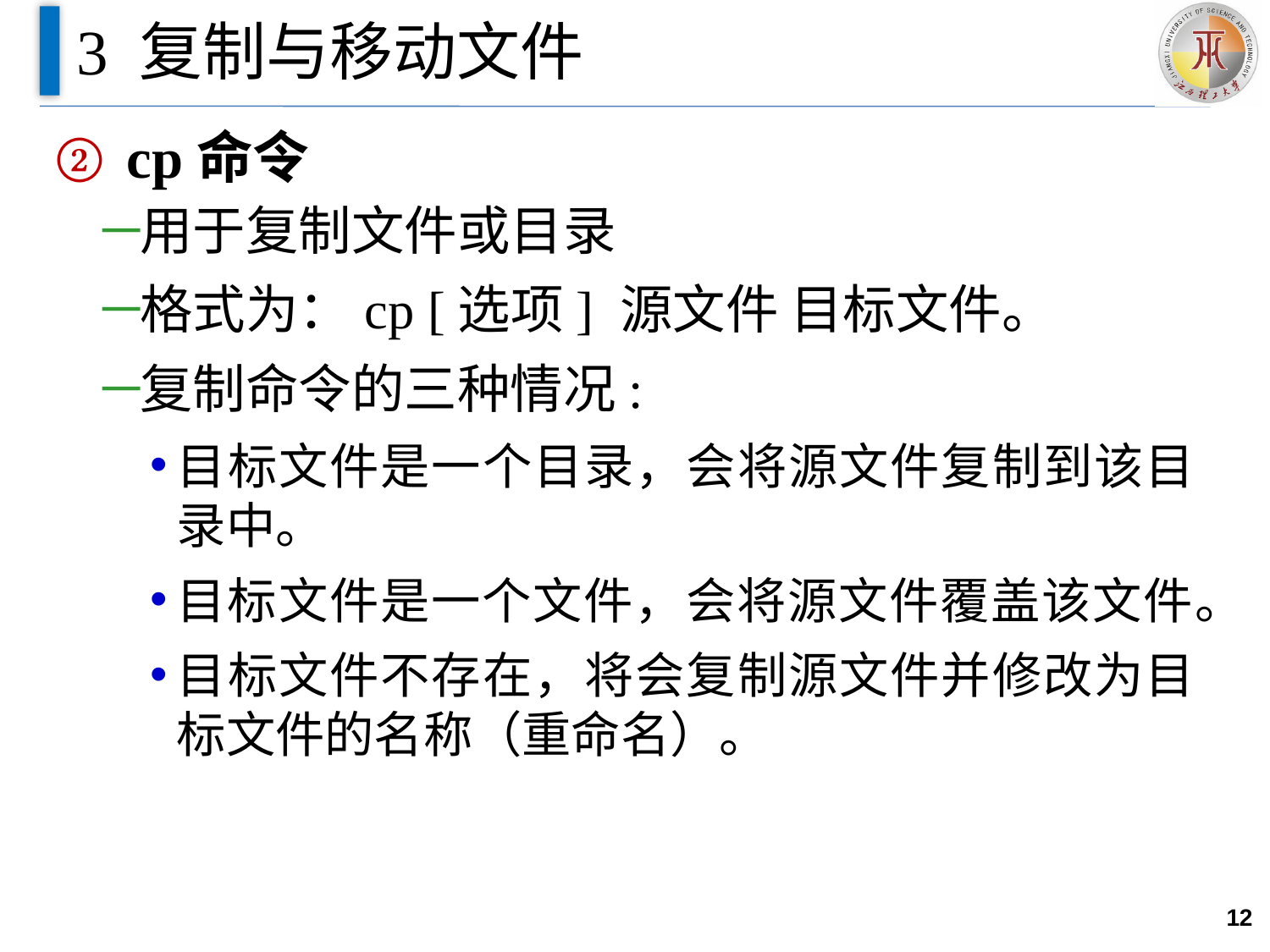

# 3 复制与移动文件
cp命令
用于复制文件或目录
格式为：cp [选项] 源文件 目标文件。
复制命令的三种情况:
目标文件是一个目录，会将源文件复制到该目录中。
目标文件是一个文件，会将源文件覆盖该文件。
目标文件不存在，将会复制源文件并修改为目标文件的名称（重命名）。
12